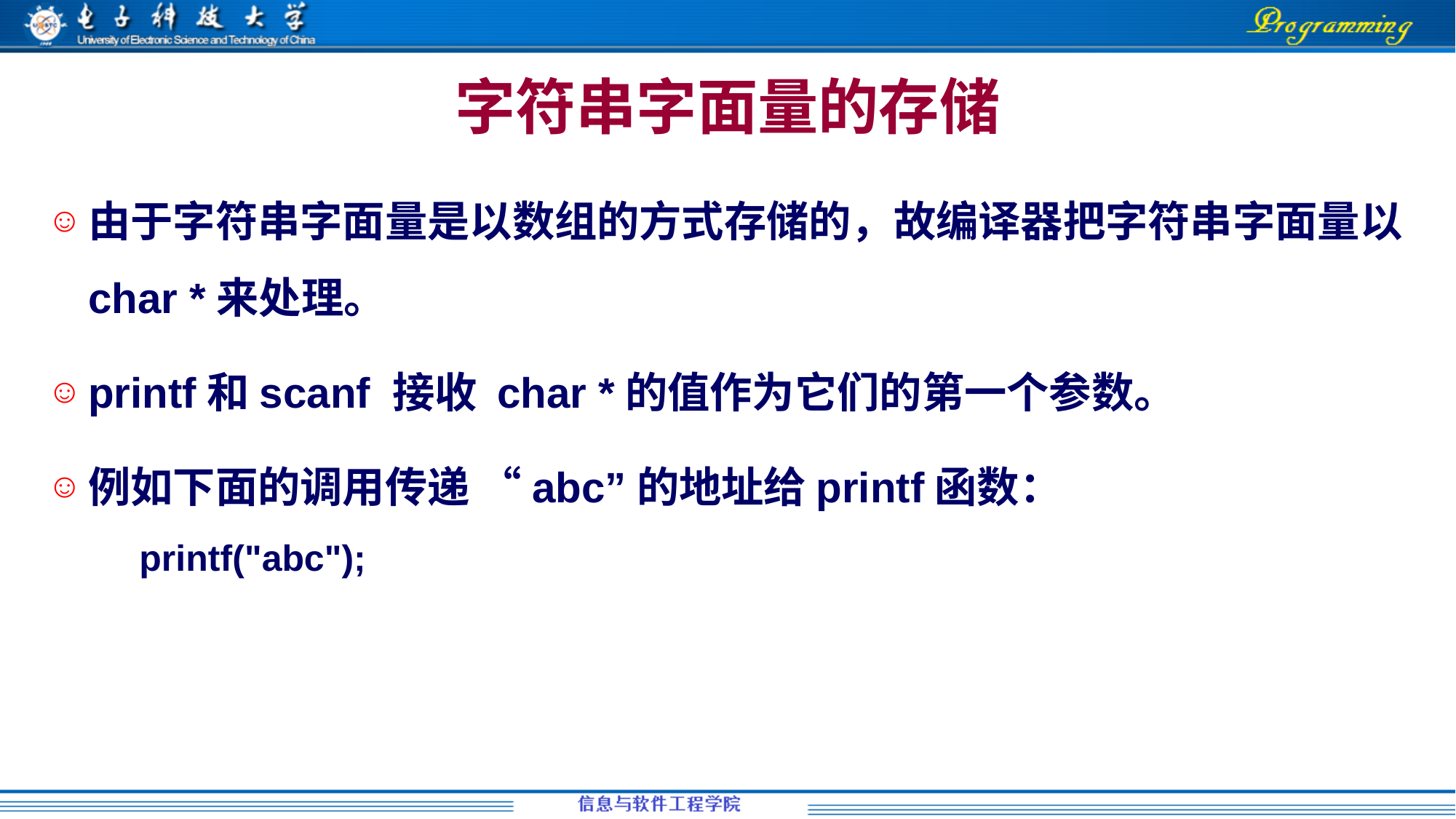

# 字符串字面量的存储
由于字符串字面量是以数组的方式存储的，故编译器把字符串字面量以 char *来处理。
printf和scanf 接收 char *的值作为它们的第一个参数。
例如下面的调用传递 “abc”的地址给printf函数：
	     printf("abc");